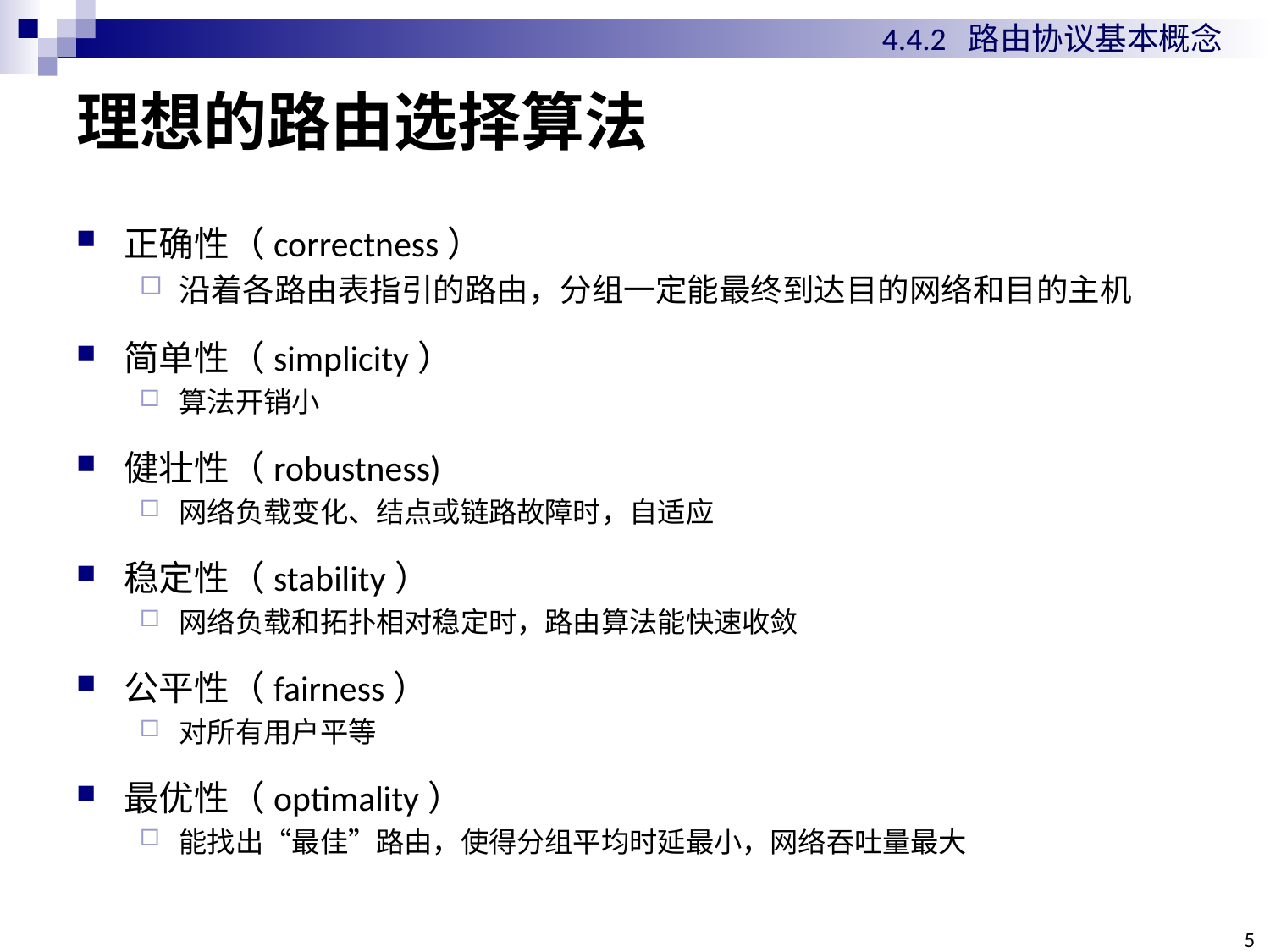

4.4.2  路由协议基本概念
# 理想的路由选择算法
正确性（correctness）
沿着各路由表指引的路由，分组一定能最终到达目的网络和目的主机
简单性（simplicity）
算法开销小
健壮性（robustness)
网络负载变化、结点或链路故障时，自适应
稳定性（stability）
网络负载和拓扑相对稳定时，路由算法能快速收敛
公平性（fairness）
对所有用户平等
最优性（optimality）
能找出“最佳”路由，使得分组平均时延最小，网络吞吐量最大
5